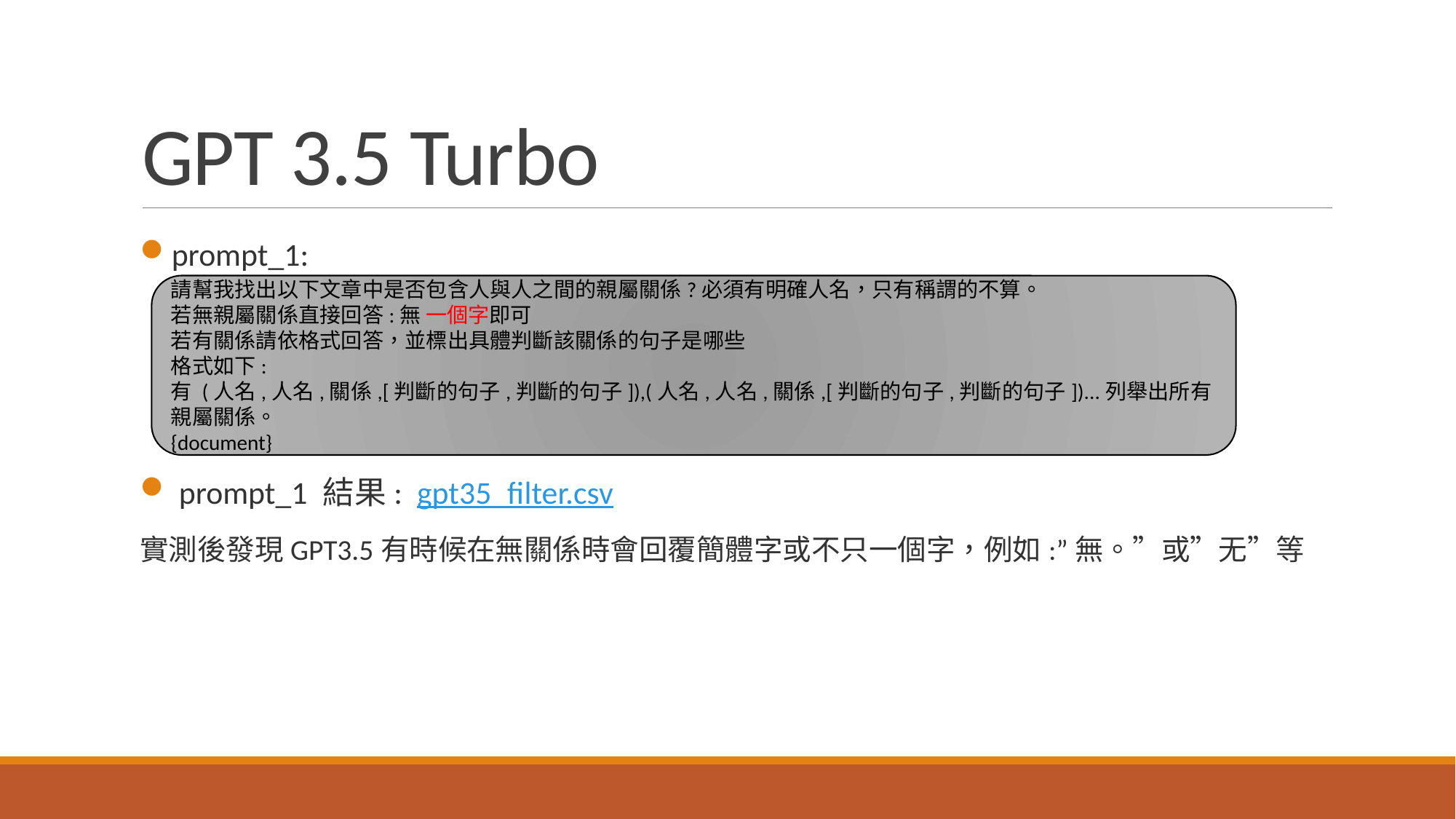

# GPT 3.5 Turbo
prompt_1:

 prompt_1 結果:  gpt35_filter.csv
實測後發現GPT3.5有時候在無關係時會回覆簡體字或不只一個字，例如:”無。”或”无”等

請幫我找出以下文章中是否包含人與人之間的親屬關係?必須有明確人名，只有稱謂的不算。
若無親屬關係直接回答:無 一個字即可
若有關係請依格式回答，並標出具體判斷該關係的句子是哪些
格式如下:
有 (人名,人名,關係,[判斷的句子,判斷的句子]),(人名,人名,關係,[判斷的句子,判斷的句子])...列舉出所有親屬關係。
{document}